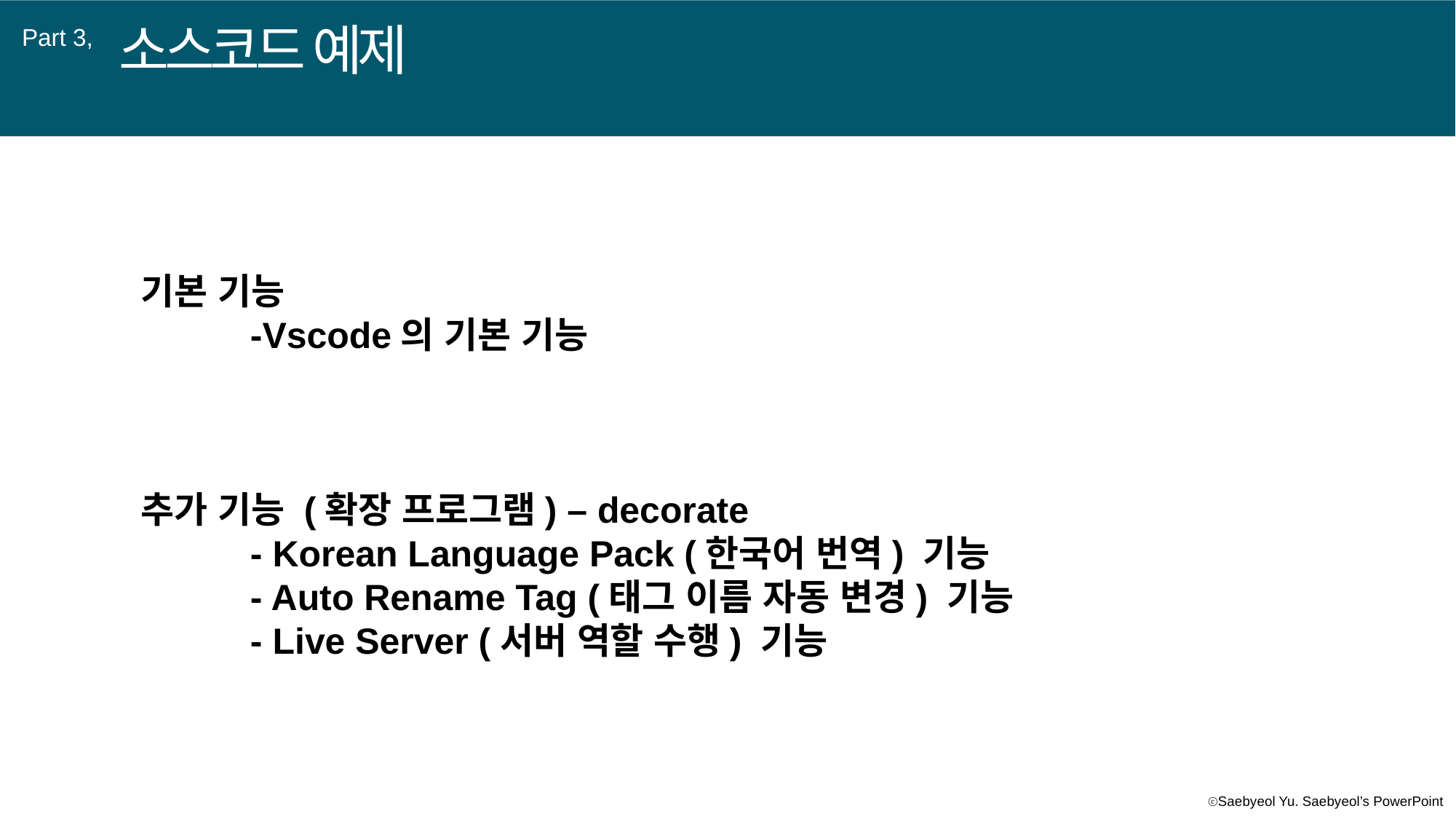

소스코드 예제

Part 3,

기본 기능
	-Vscode의 기본 기능

추가 기능 (확장 프로그램) – decorate
	- Korean Language Pack (한국어 번역) 기능
	- Auto Rename Tag (태그 이름 자동 변경) 기능
	- Live Server (서버 역할 수행) 기능